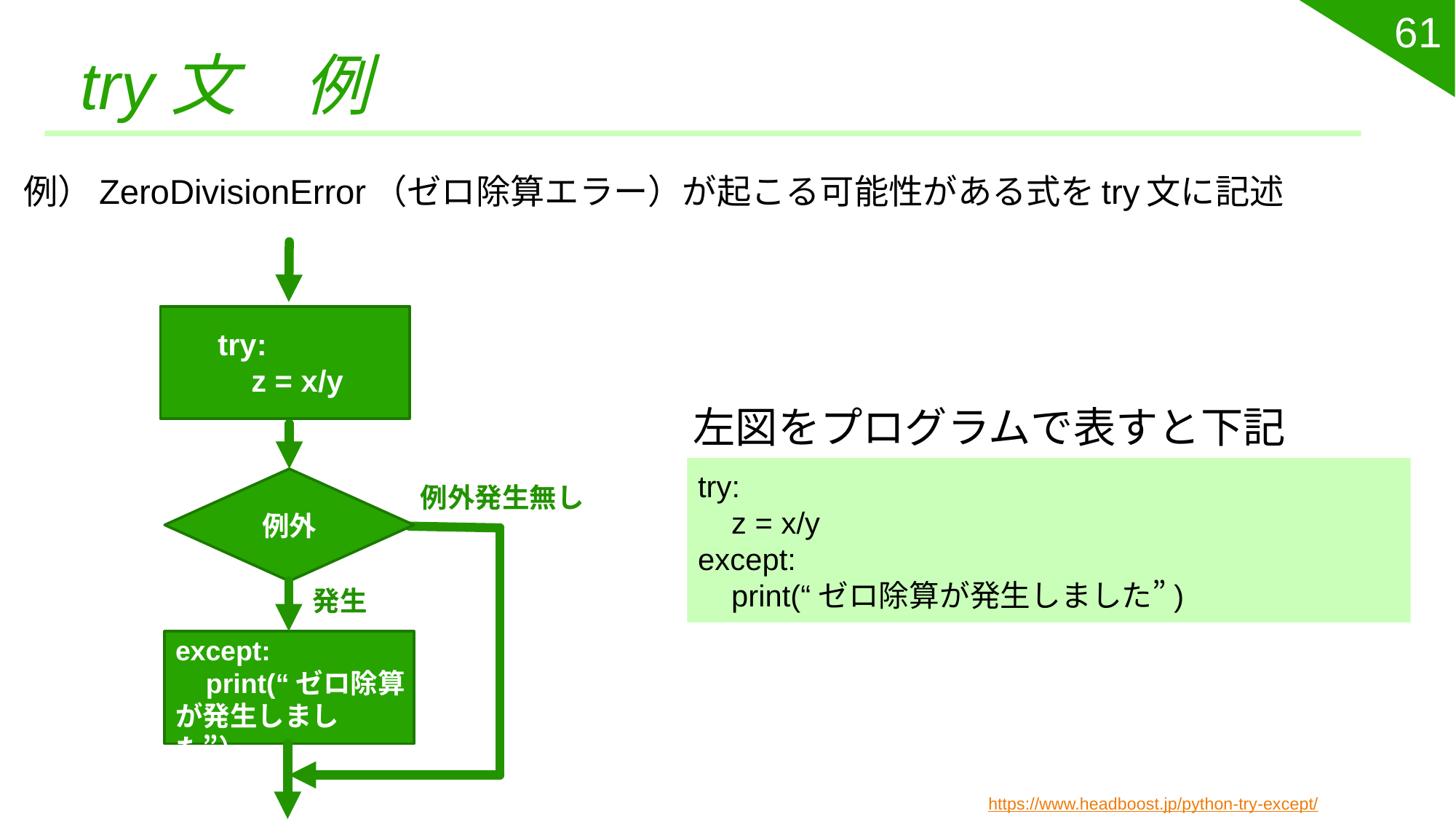

61
# try文　例
例）ZeroDivisionError（ゼロ除算エラー）が起こる可能性がある式をtry文に記述

try:
    z = x/y
左図をプログラムで表すと下記
try:
    z = x/y
except:
    print(“ゼロ除算が発生しました”)
例外
例外発生無し
発生
except:
    print(“ゼロ除算が発生しました”）

https://www.headboost.jp/python-try-except/